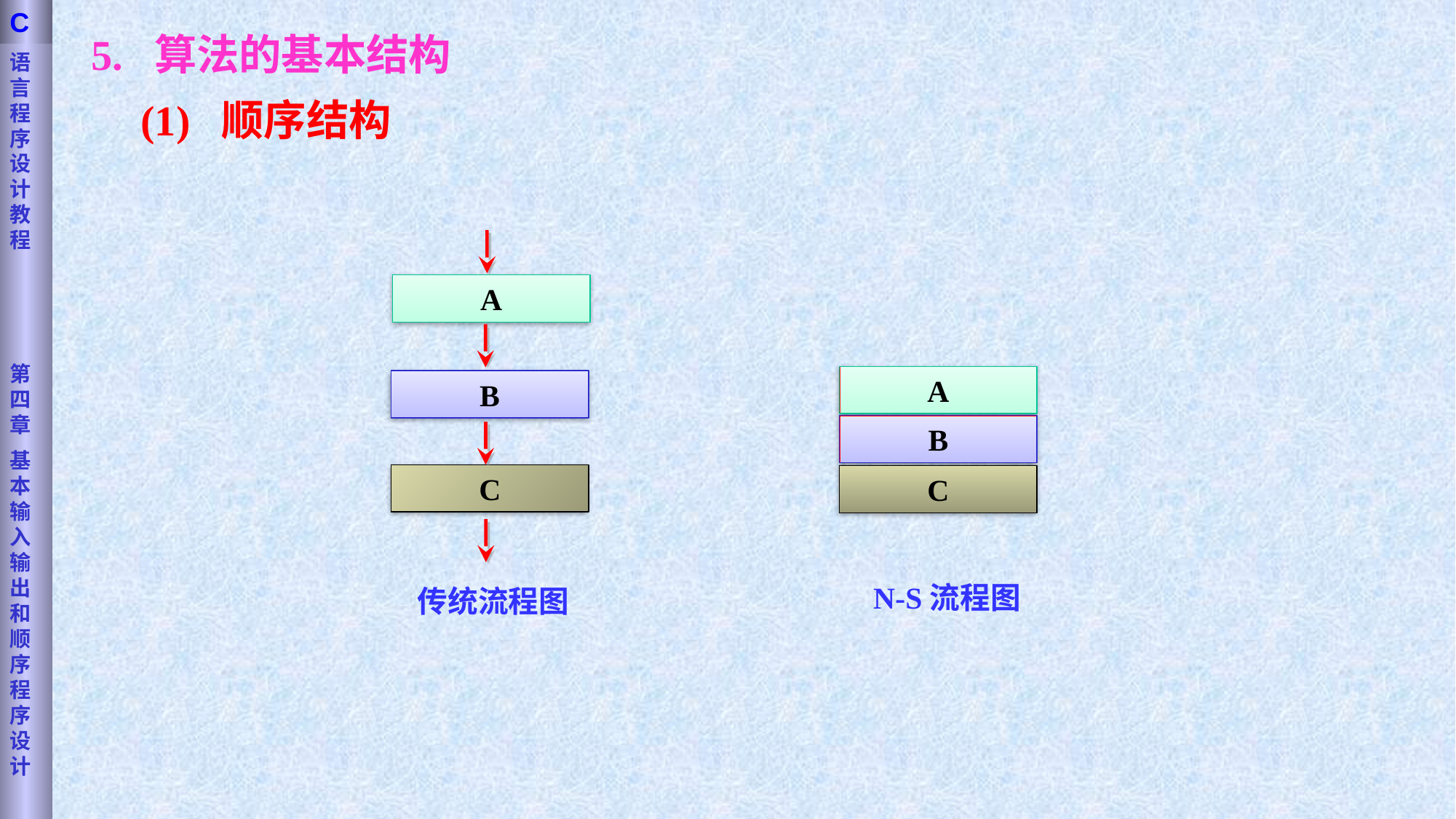

语言程序设计教程

第四章
基本输入输出和顺序程序设计
C
5.  算法的基本结构
(1)  顺序结构

A

B

C

传统流程图
A
B
C
N-S流程图